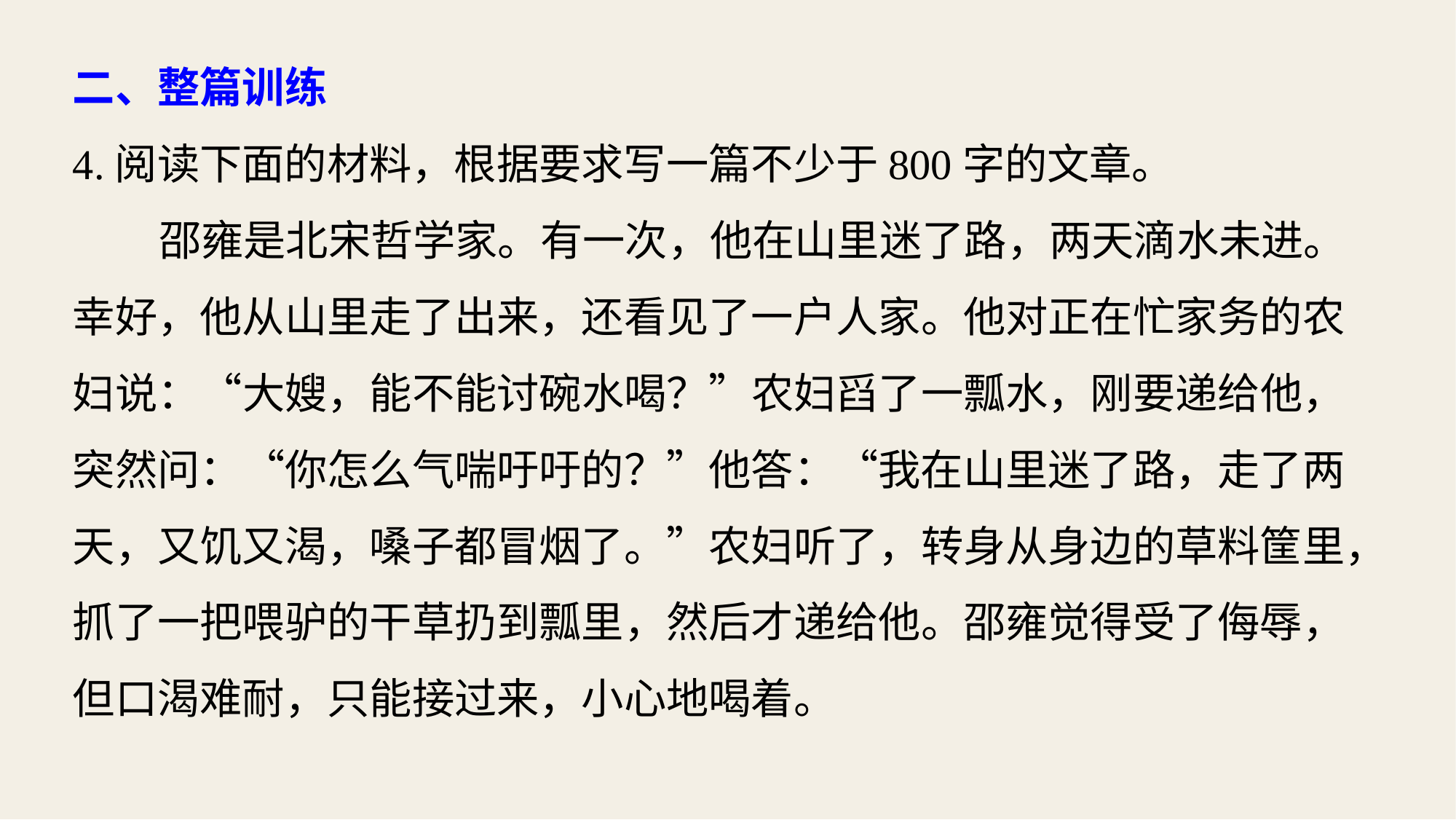

二、整篇训练
4.阅读下面的材料，根据要求写一篇不少于800字的文章。
邵雍是北宋哲学家。有一次，他在山里迷了路，两天滴水未进。幸好，他从山里走了出来，还看见了一户人家。他对正在忙家务的农妇说：“大嫂，能不能讨碗水喝？”农妇舀了一瓢水，刚要递给他，突然问：“你怎么气喘吁吁的？”他答：“我在山里迷了路，走了两天，又饥又渴，嗓子都冒烟了。”农妇听了，转身从身边的草料筐里，抓了一把喂驴的干草扔到瓢里，然后才递给他。邵雍觉得受了侮辱，但口渴难耐，只能接过来，小心地喝着。